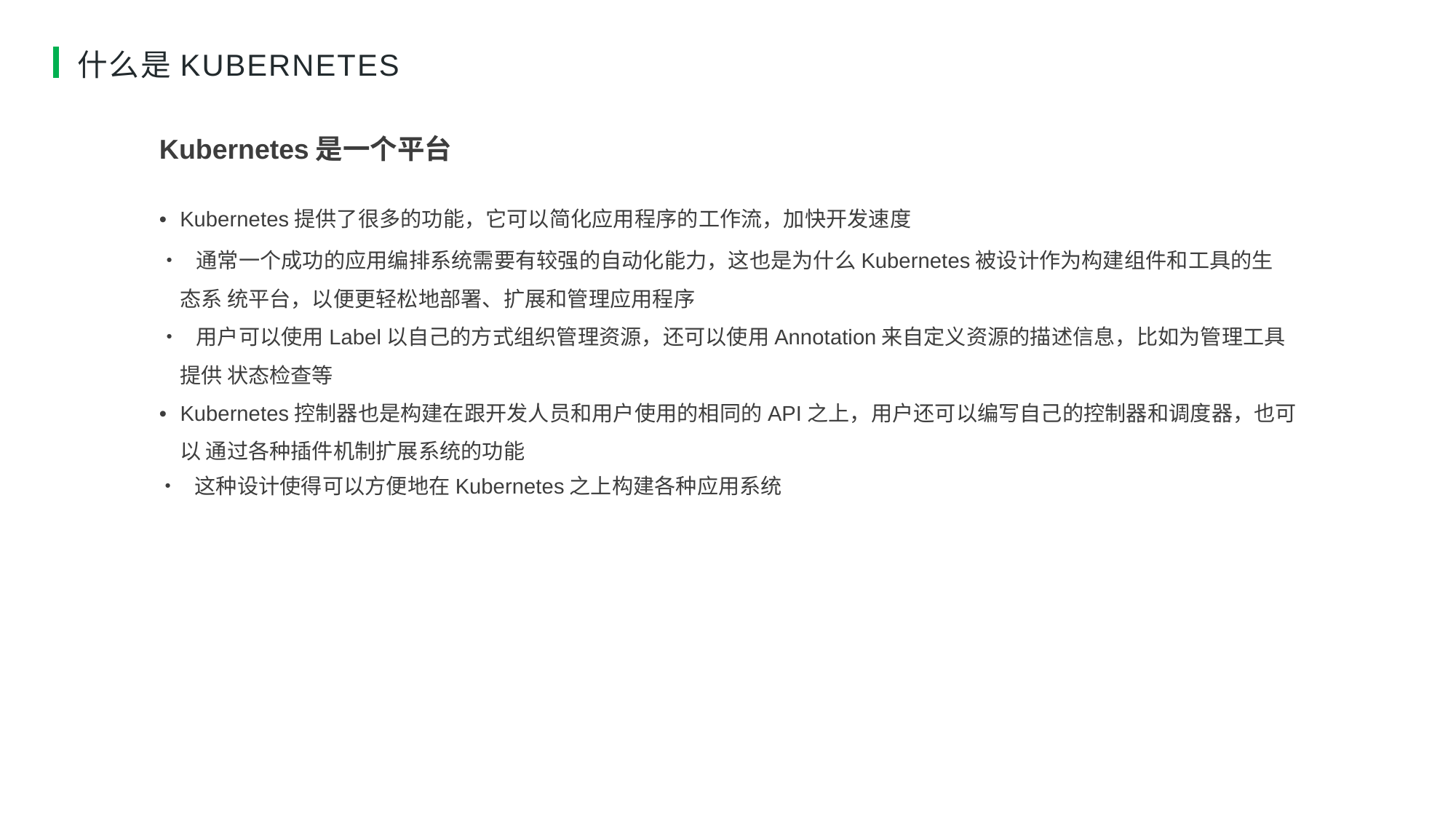

# 什么是KUBERNETES

Kubernetes是一个平台

•  Kubernetes提供了很多的功能，它可以简化应用程序的工作流，加快开发速度
•  通常一个成功的应用编排系统需要有较强的自动化能力，这也是为什么Kubernetes被设计作为构建组件和工具的生态系 统平台，以便更轻松地部署、扩展和管理应用程序
•  用户可以使用Label以自己的方式组织管理资源，还可以使用Annotation来自定义资源的描述信息，比如为管理工具提供 状态检查等
•  Kubernetes控制器也是构建在跟开发人员和用户使用的相同的API之上，用户还可以编写自己的控制器和调度器，也可以 通过各种插件机制扩展系统的功能
•  这种设计使得可以方便地在Kubernetes之上构建各种应用系统